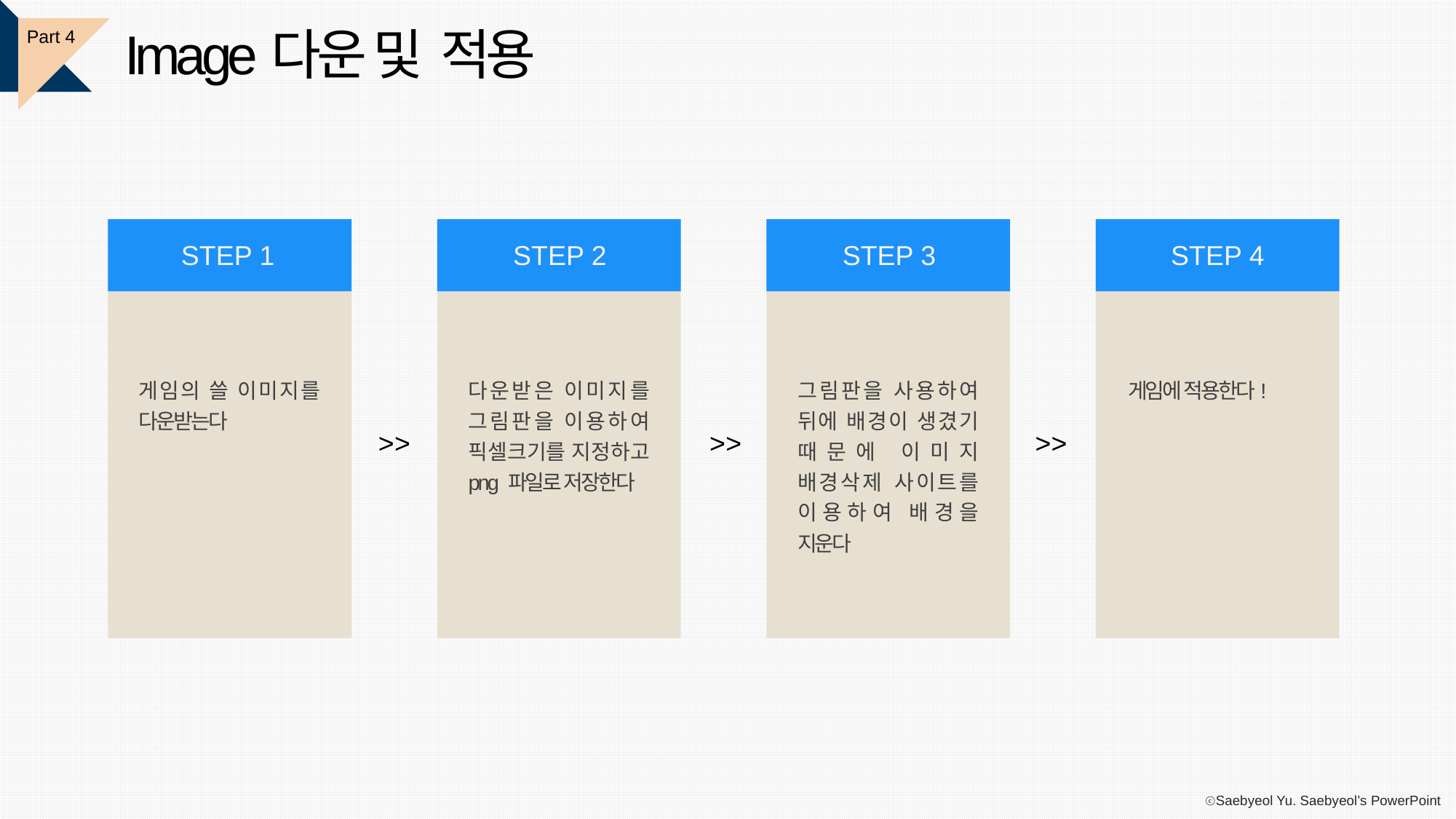

Image다운 및  적용

Part 4

STEP 1
STEP 2
STEP 3
STEP 4
게임의 쓸 이미지를 다운받는다
다운받은 이미지를 그림판을 이용하여 픽셀크기를 지정하고 png 파일로 저장한다
그림판을 사용하여 뒤에 배경이 생겼기 때문에 이미지 배경삭제 사이트를 이용하여 배경을 지운다
게임에 적용한다!
>>
>>
>>